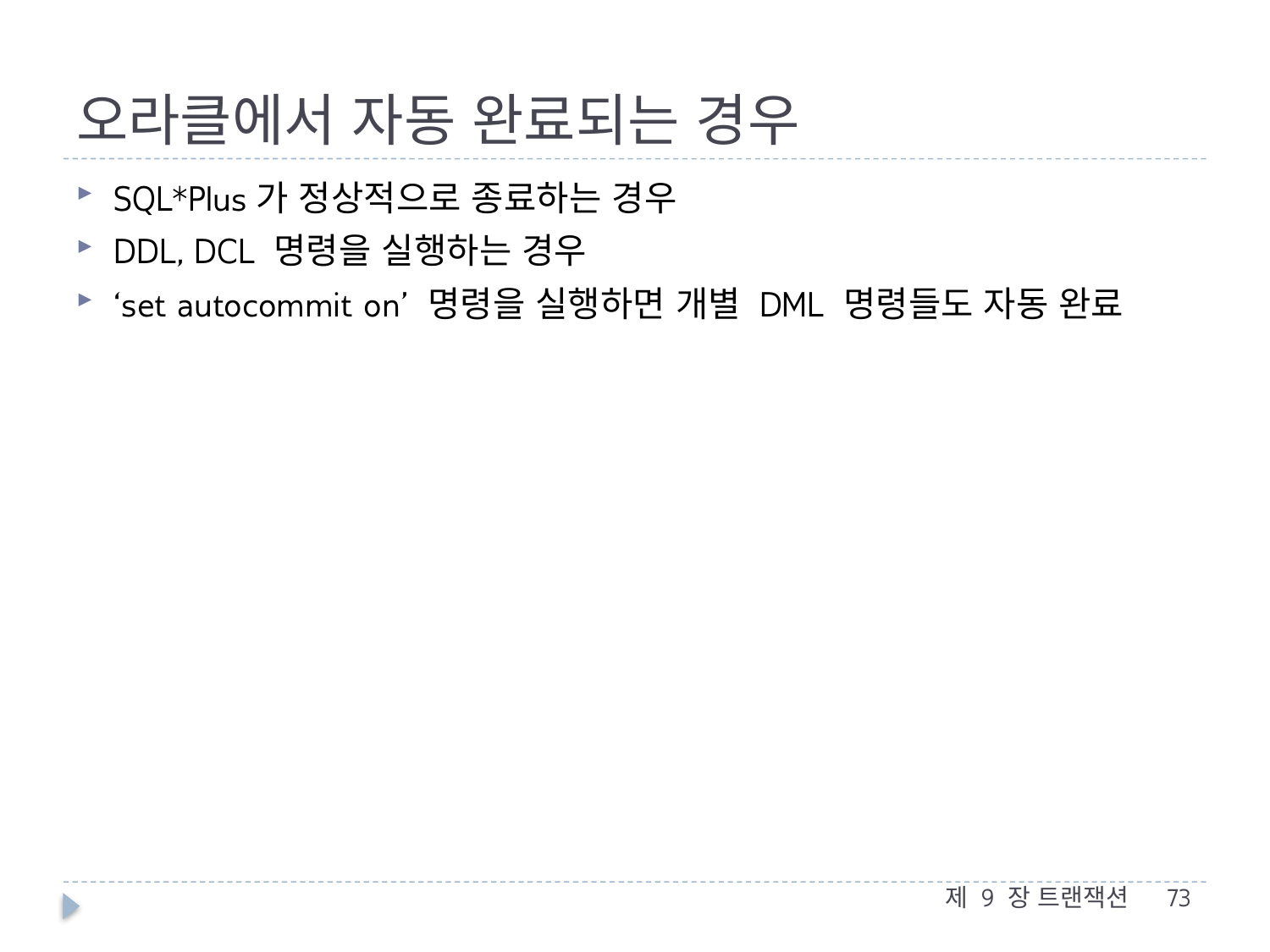

# 오라클에서 자동 완료되는 경우
SQL*Plus가 정상적으로 종료하는 경우
DDL, DCL 명령을 실행하는 경우
‘set autocommit on’ 명령을 실행하면 개별 DML 명령들도 자동 완료
제 9 장 트랜잭션
73